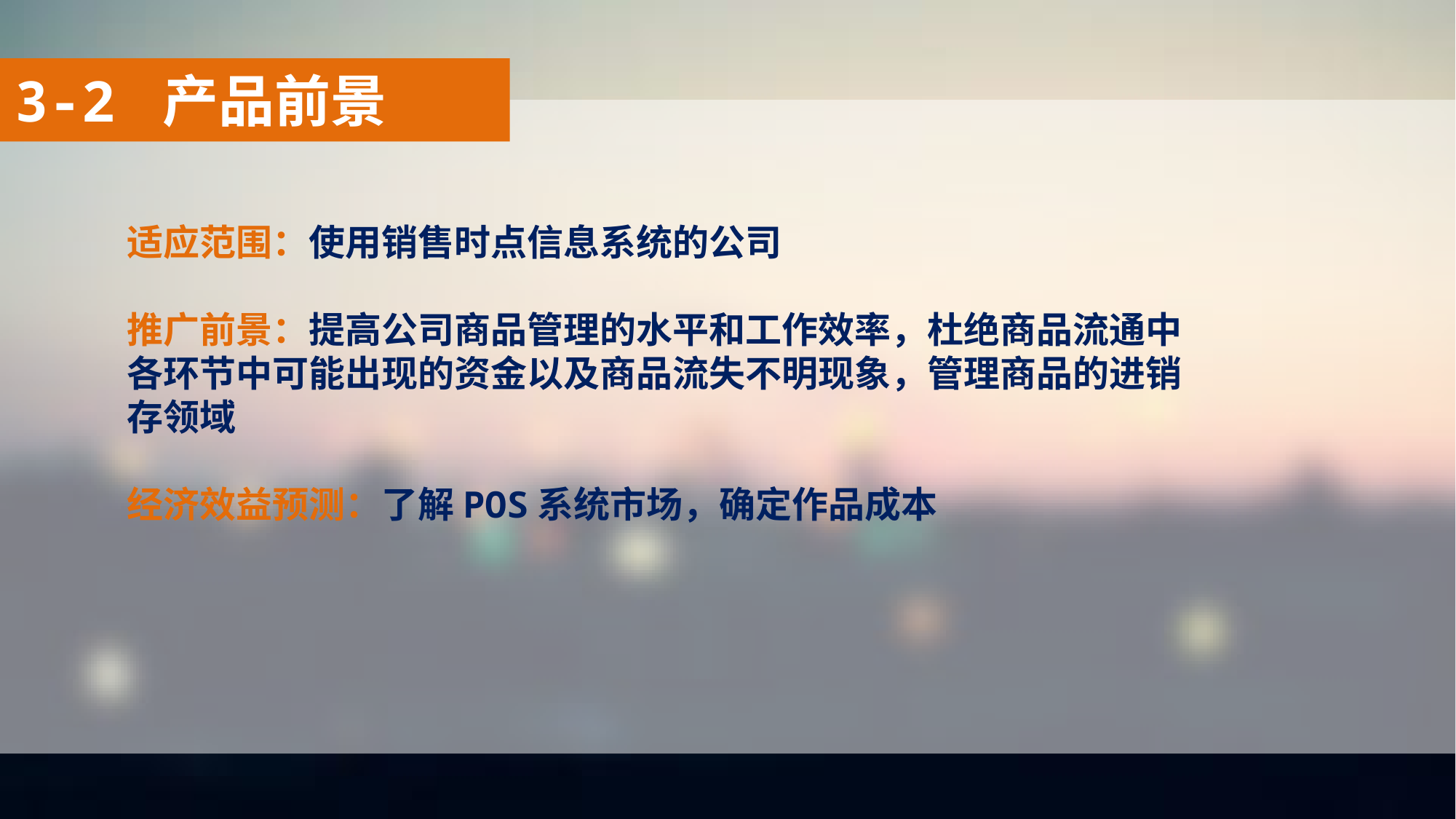

3-2 产品前景
适应范围：使用销售时点信息系统的公司

推广前景：提高公司商品管理的水平和工作效率，杜绝商品流通中各环节中可能出现的资金以及商品流失不明现象，管理商品的进销存领域

经济效益预测：了解POS系统市场，确定作品成本